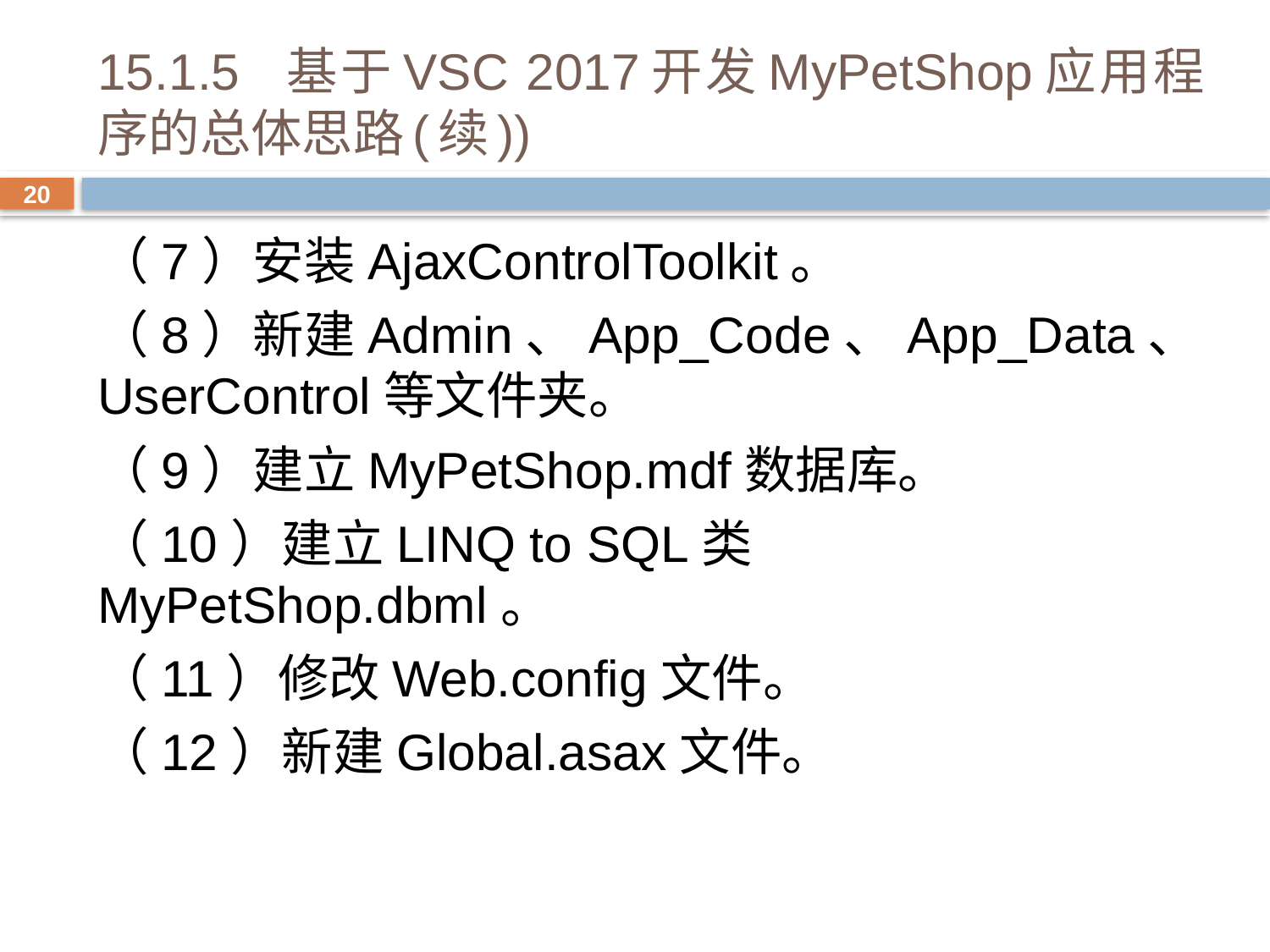

# 15.1.5  基于VSC 2017开发MyPetShop应用程序的总体思路(续))
20
（7）安装AjaxControlToolkit。
（8）新建Admin、App_Code、App_Data、UserControl等文件夹。
（9）建立MyPetShop.mdf数据库。
（10）建立LINQ to SQL类MyPetShop.dbml。
（11）修改Web.config文件。
（12）新建Global.asax文件。